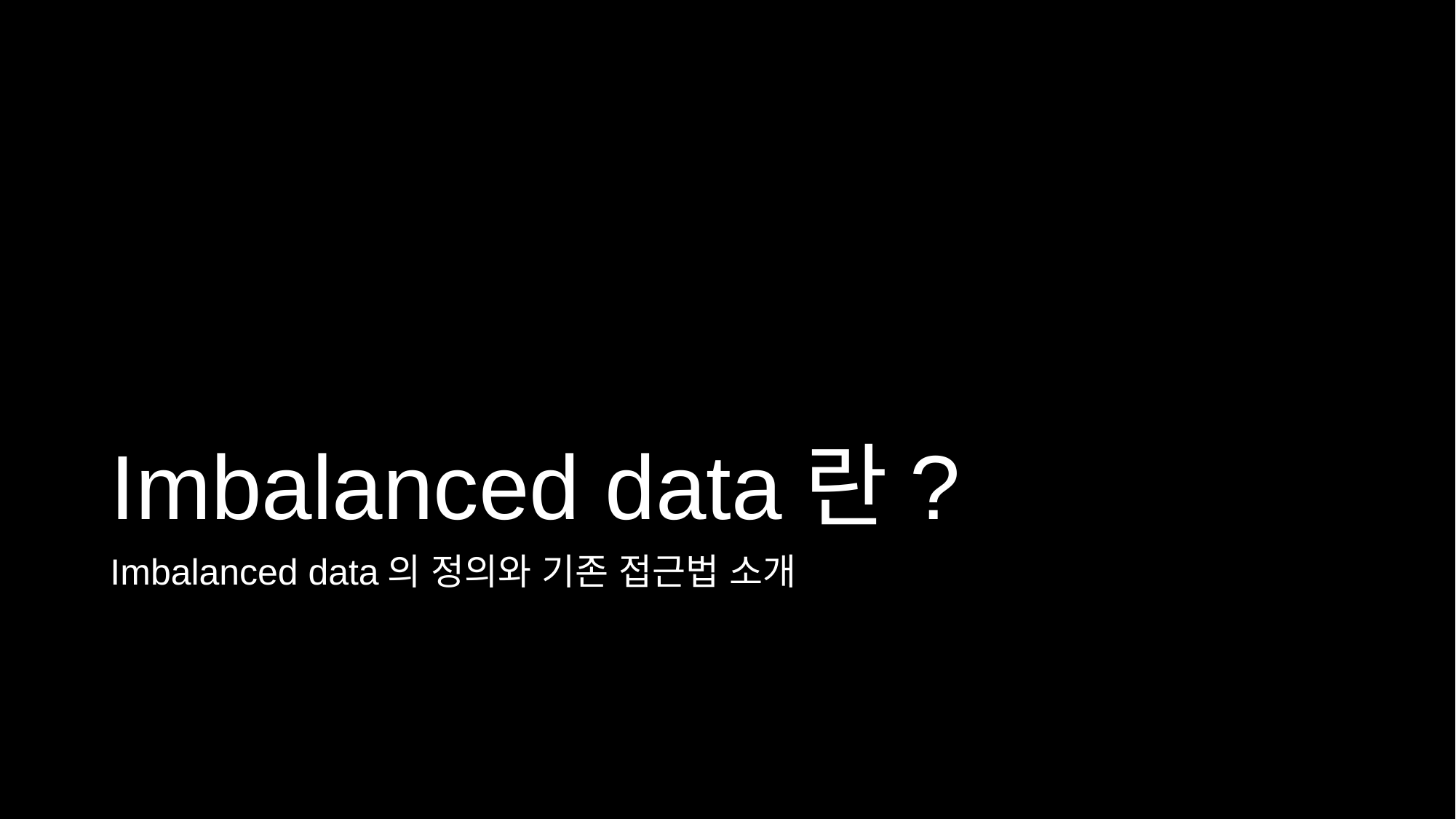

# Imbalanced data란?
Imbalanced data의 정의와 기존 접근법 소개